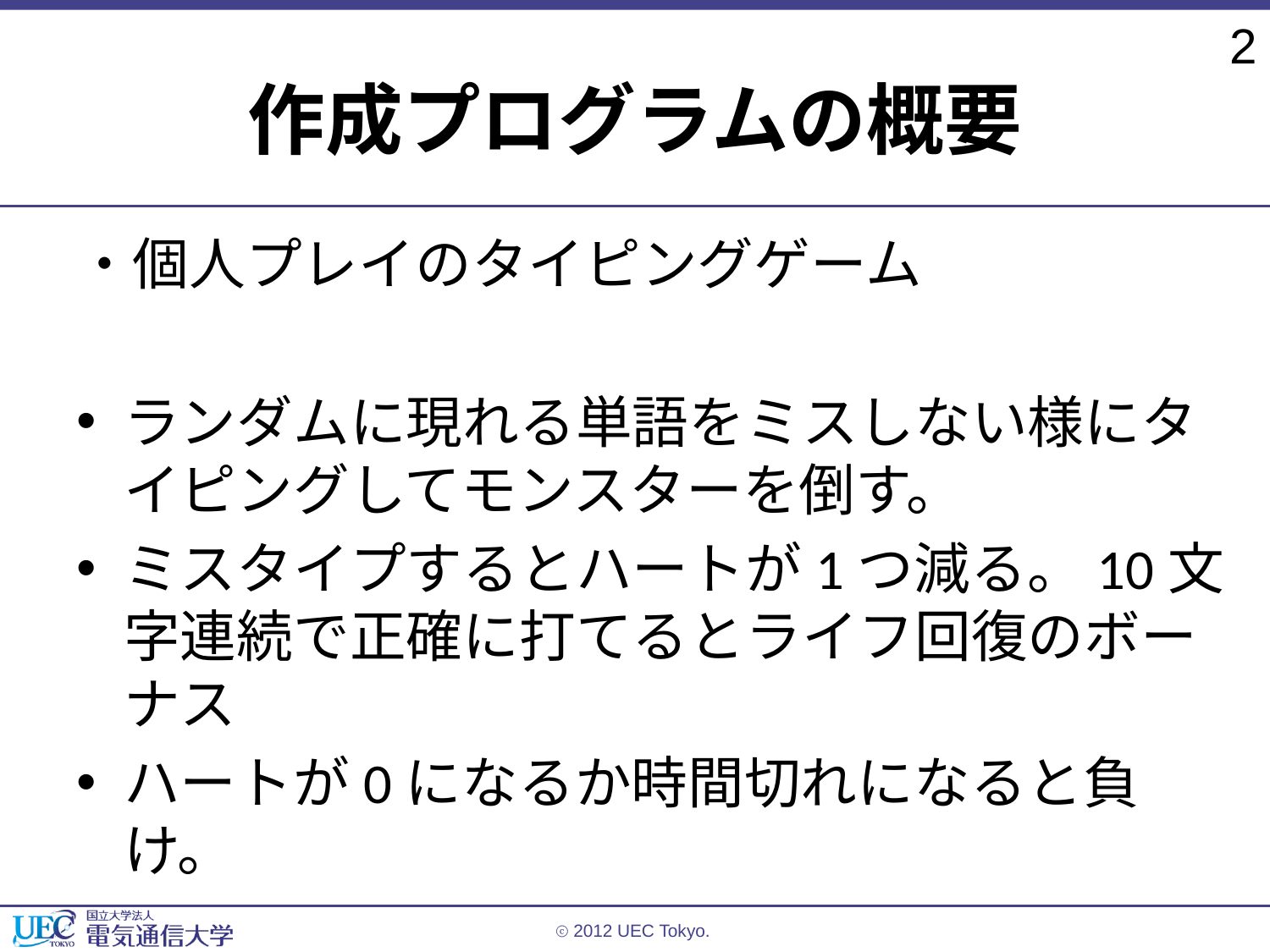

# 作成プログラムの概要
・個人プレイのタイピングゲーム

ランダムに現れる単語をミスしない様にタイピングしてモンスターを倒す。
ミスタイプするとハートが1つ減る。10文字連続で正確に打てるとライフ回復のボーナス
ハートが0になるか時間切れになると負け。